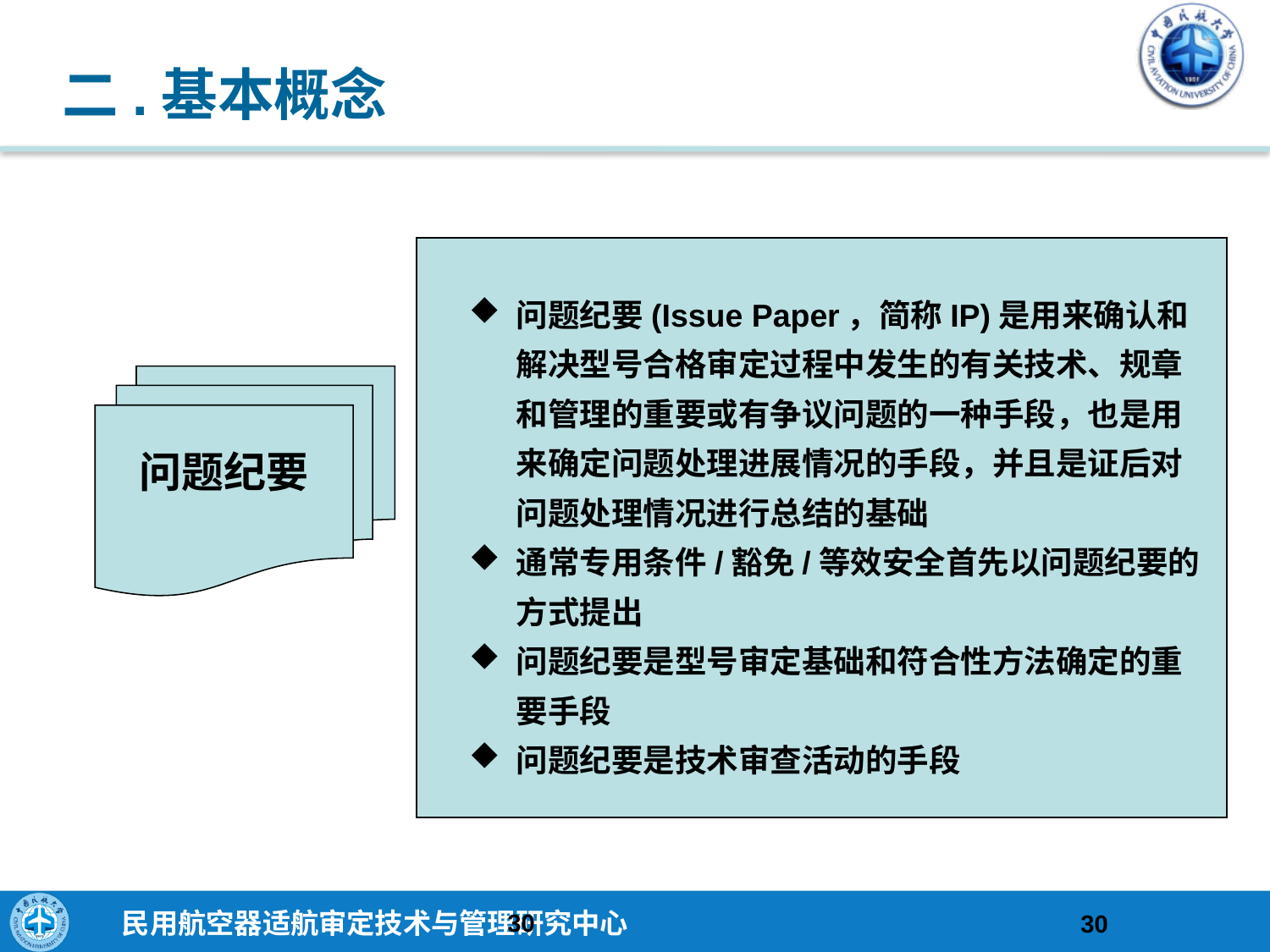

# 二.基本概念

问题纪要(Issue Paper，简称IP)是用来确认和解决型号合格审定过程中发生的有关技术、规章和管理的重要或有争议问题的一种手段，也是用来确定问题处理进展情况的手段，并且是证后对问题处理情况进行总结的基础
通常专用条件/豁免/等效安全首先以问题纪要的方式提出
问题纪要是型号审定基础和符合性方法确定的重要手段
问题纪要是技术审查活动的手段
问题纪要

30